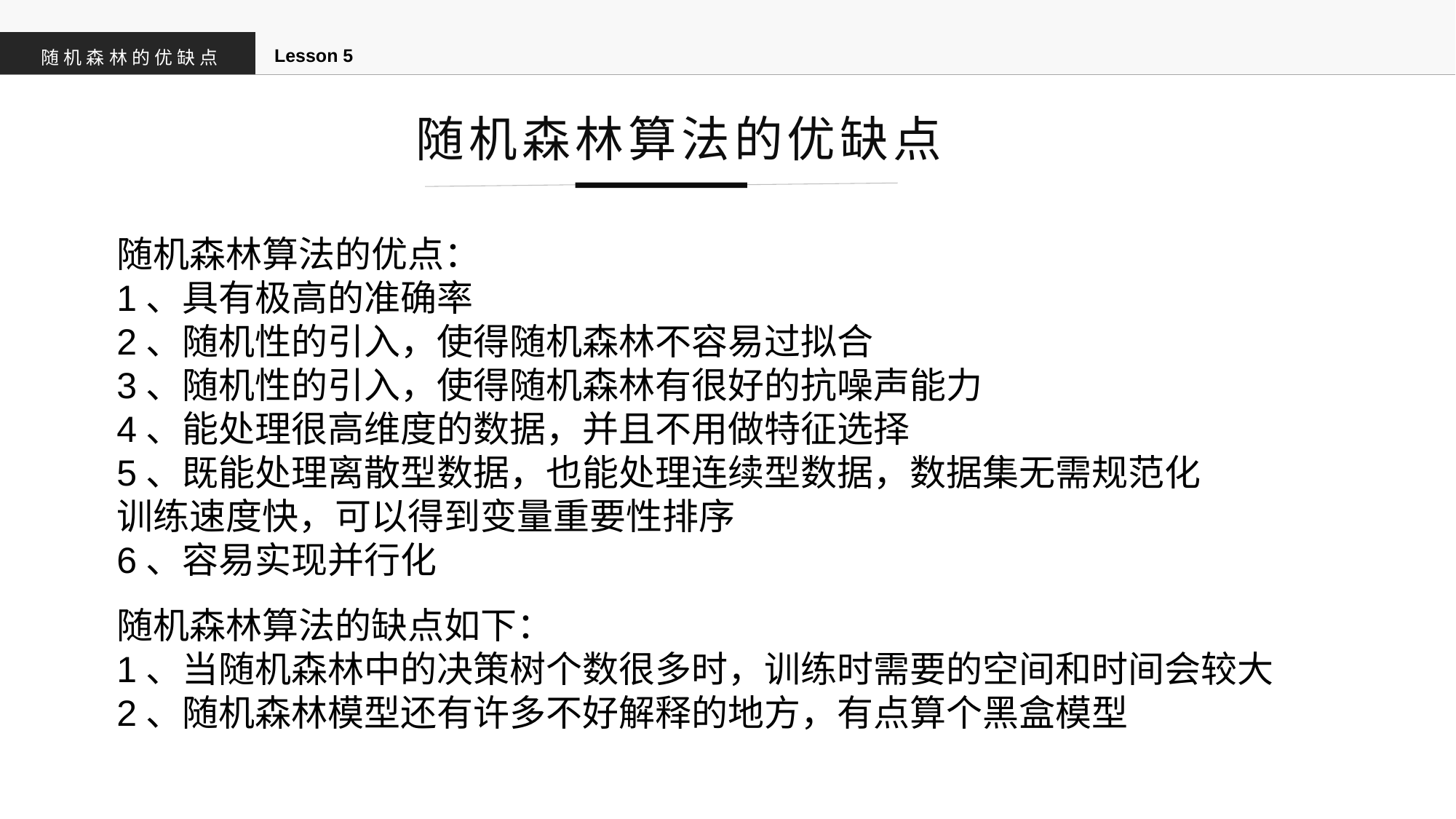

Lesson 5
随机森林的优缺点
随机森林算法的优缺点

随机森林算法的优点：
1、具有极高的准确率
2、随机性的引入，使得随机森林不容易过拟合
3、随机性的引入，使得随机森林有很好的抗噪声能力
4、能处理很高维度的数据，并且不用做特征选择
5、既能处理离散型数据，也能处理连续型数据，数据集无需规范化
训练速度快，可以得到变量重要性排序
6、容易实现并行化
随机森林算法的缺点如下：
1、当随机森林中的决策树个数很多时，训练时需要的空间和时间会较大
2、随机森林模型还有许多不好解释的地方，有点算个黑盒模型